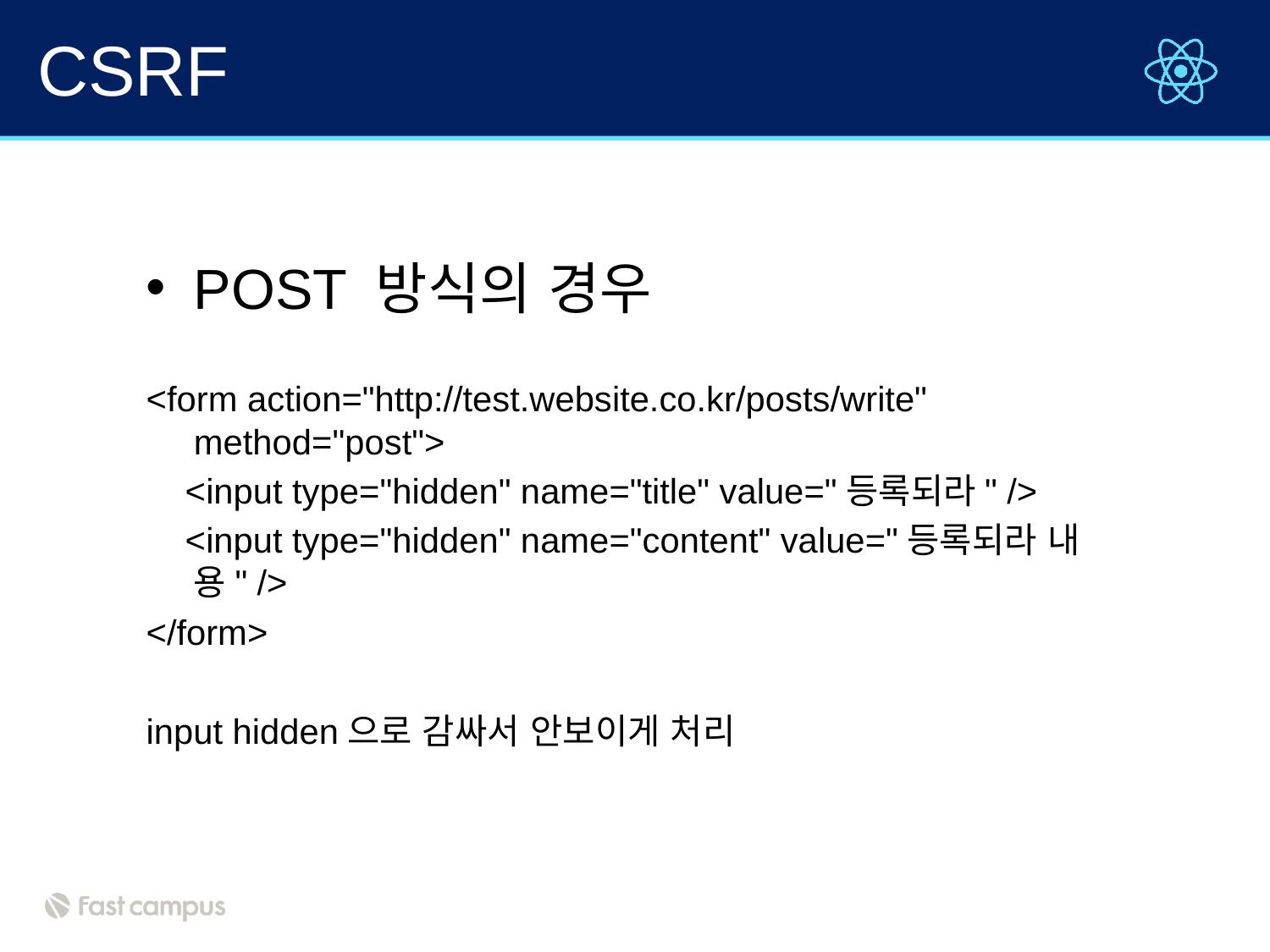

# CSRF
POST 방식의 경우

<form action="http://test.website.co.kr/posts/write" method="post">
    <input type="hidden" name="title" value="등록되라" />
    <input type="hidden" name="content" value="등록되라 내용" />
</form>

input hidden으로 감싸서 안보이게 처리